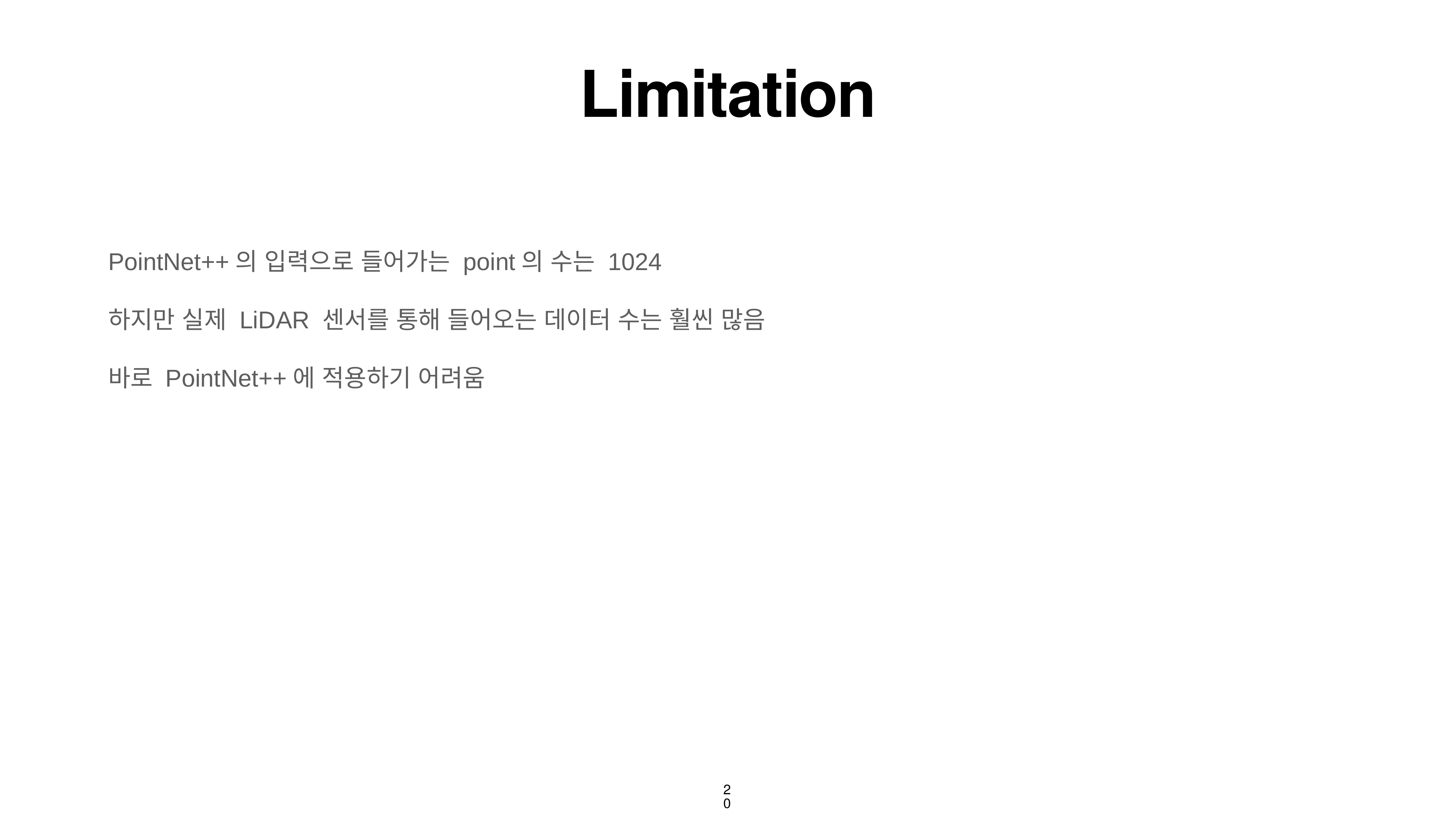

# Limitation
PointNet++의 입력으로 들어가는 point의 수는 1024

하지만 실제 LiDAR 센서를 통해 들어오는 데이터 수는 훨씬 많음

바로 PointNet++에 적용하기 어려움
20